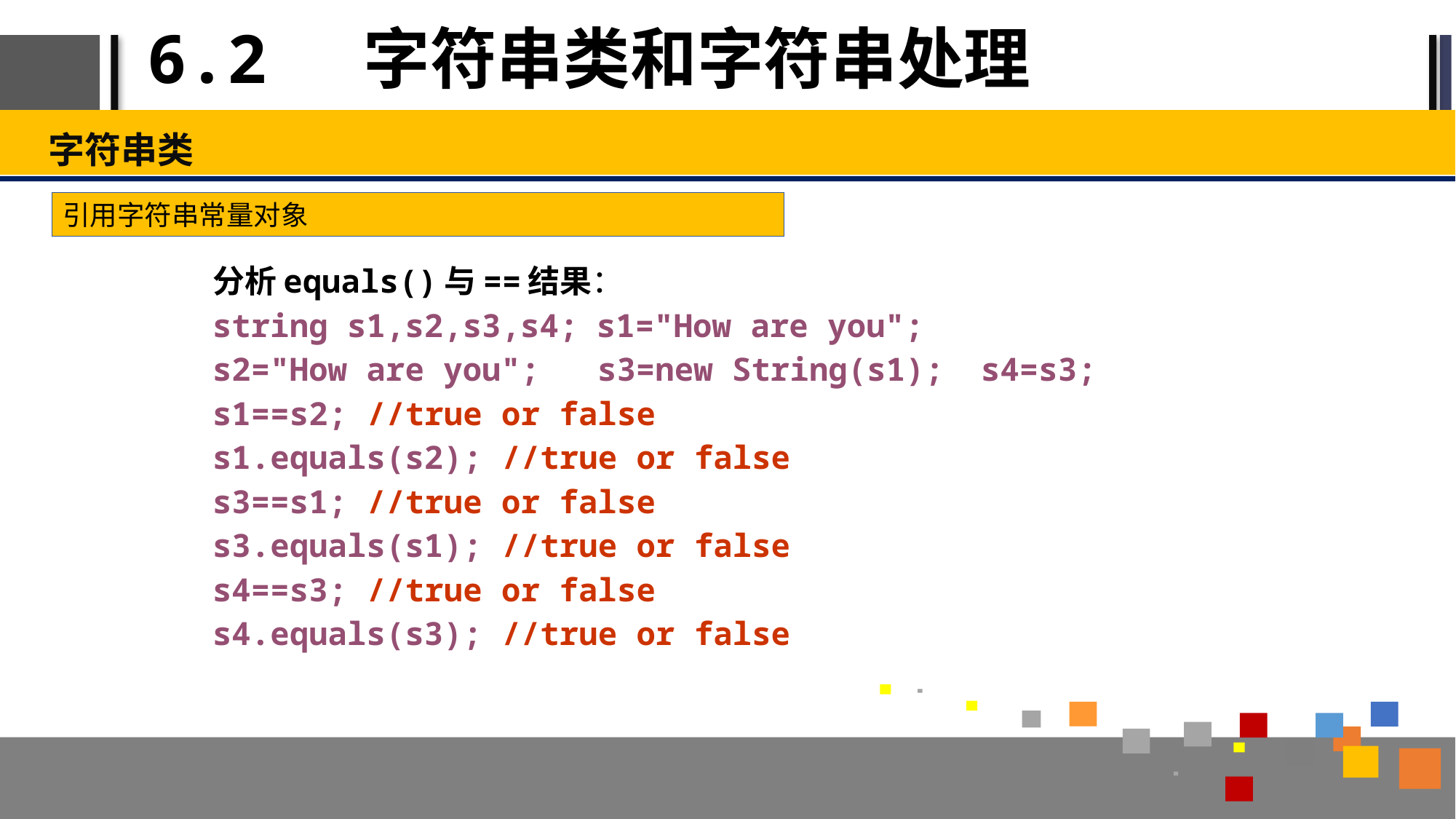

# 6.2  字符串类和字符串处理

字符串类

引用字符串常量对象
分析equals()与==结果：
string s1,s2,s3,s4;	s1="How are you";
s2="How are you";   s3=new String(s1);	s4=s3;
s1==s2; //true or false
s1.equals(s2); //true or false
s3==s1; //true or false
s3.equals(s1); //true or false
s4==s3; //true or false
s4.equals(s3); //true or false